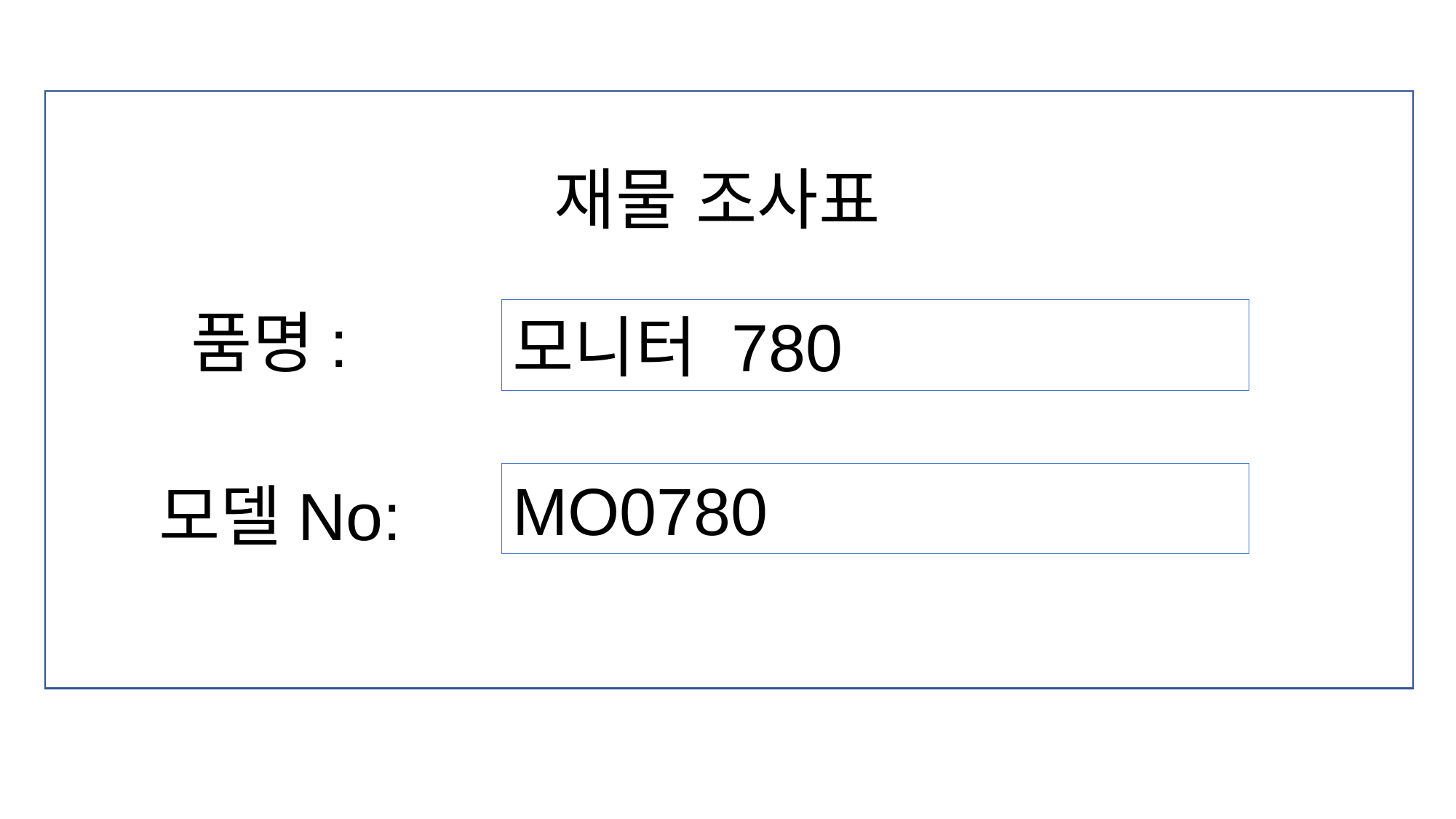

재물 조사표
품명:
모니터 780
MO0780
모델No: